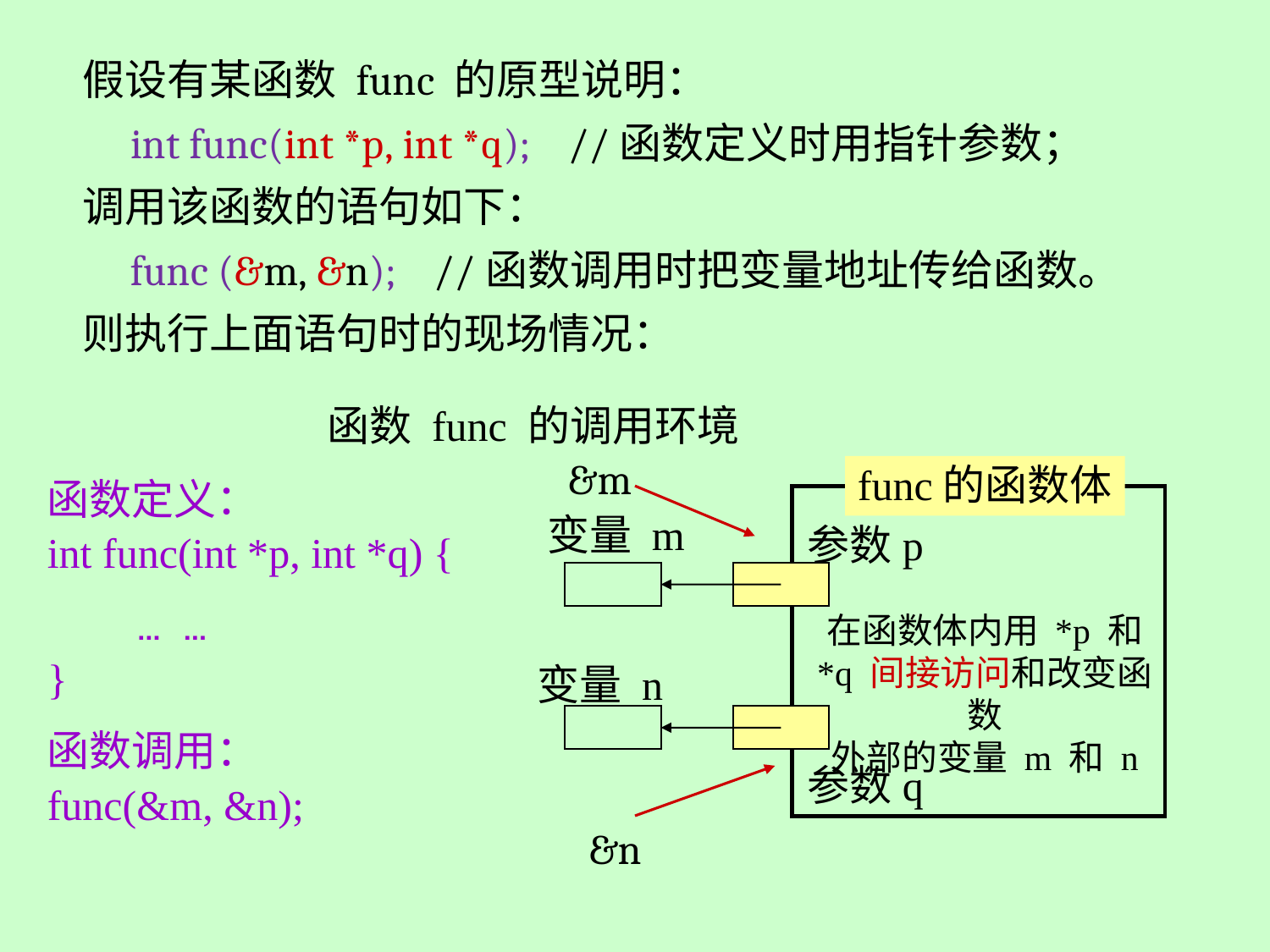

假设有某函数 func 的原型说明：
	int func(int *p, int *q);    //函数定义时用指针参数；
调用该函数的语句如下：
	func (&m, &n);    //函数调用时把变量地址传给函数。
则执行上面语句时的现场情况：
函数 func 的调用环境
&m
func的函数体
函数定义：
int func(int *p, int *q) {
    … …
}
函数调用：
func(&m, &n);

变量 m
参数p

在函数体内用 *p 和 *q 间接访问和改变函数
外部的变量 m 和 n
变量 n

参数q

&n
26